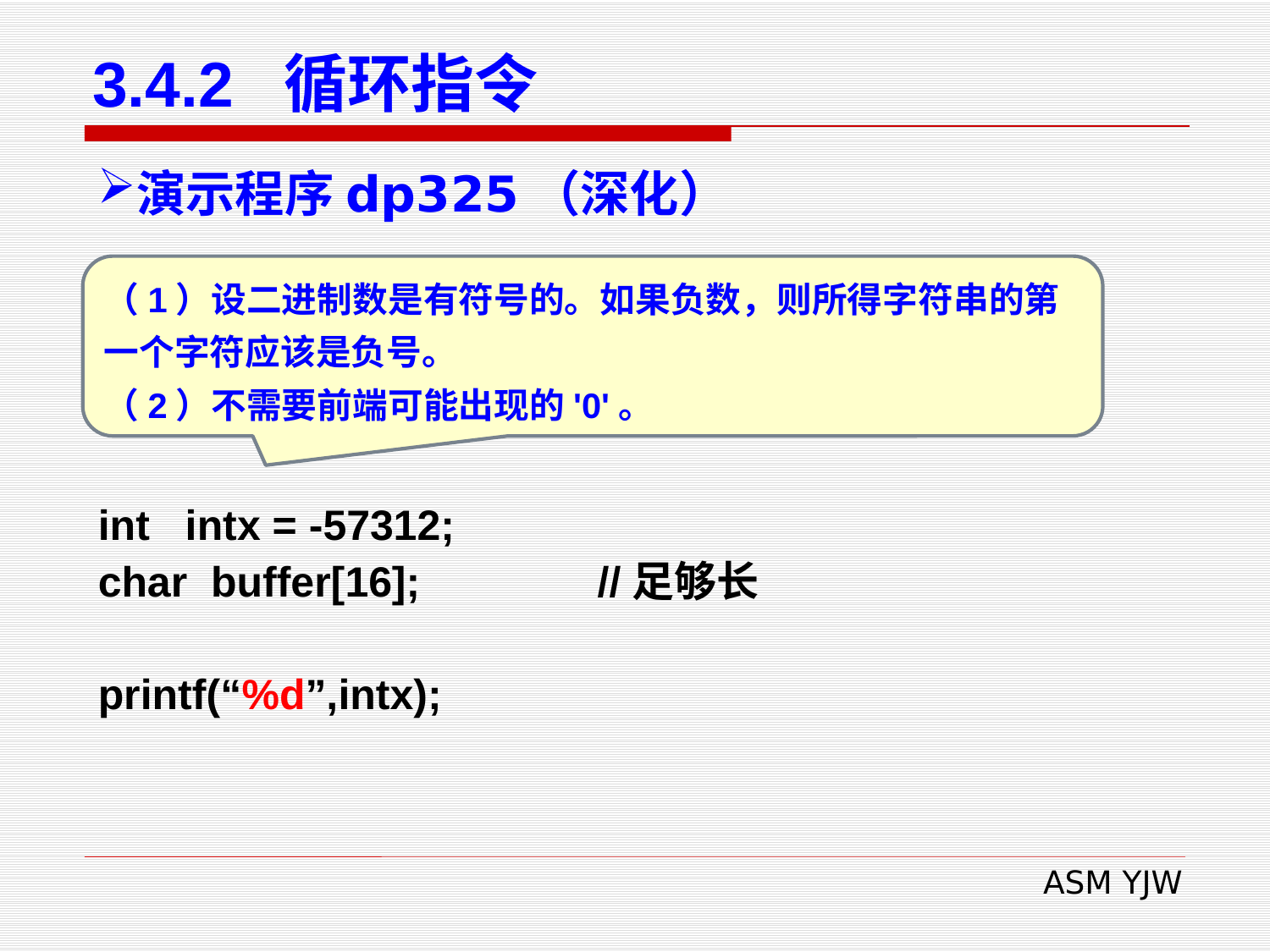

# 3.4.2  循环指令
演示程序dp325（深化）
（1）设二进制数是有符号的。如果负数，则所得字符串的第一个字符应该是负号。
（2）不需要前端可能出现的'0'。
int   intx = -57312;
char  buffer[16];               //足够长

printf(“%d”,intx);